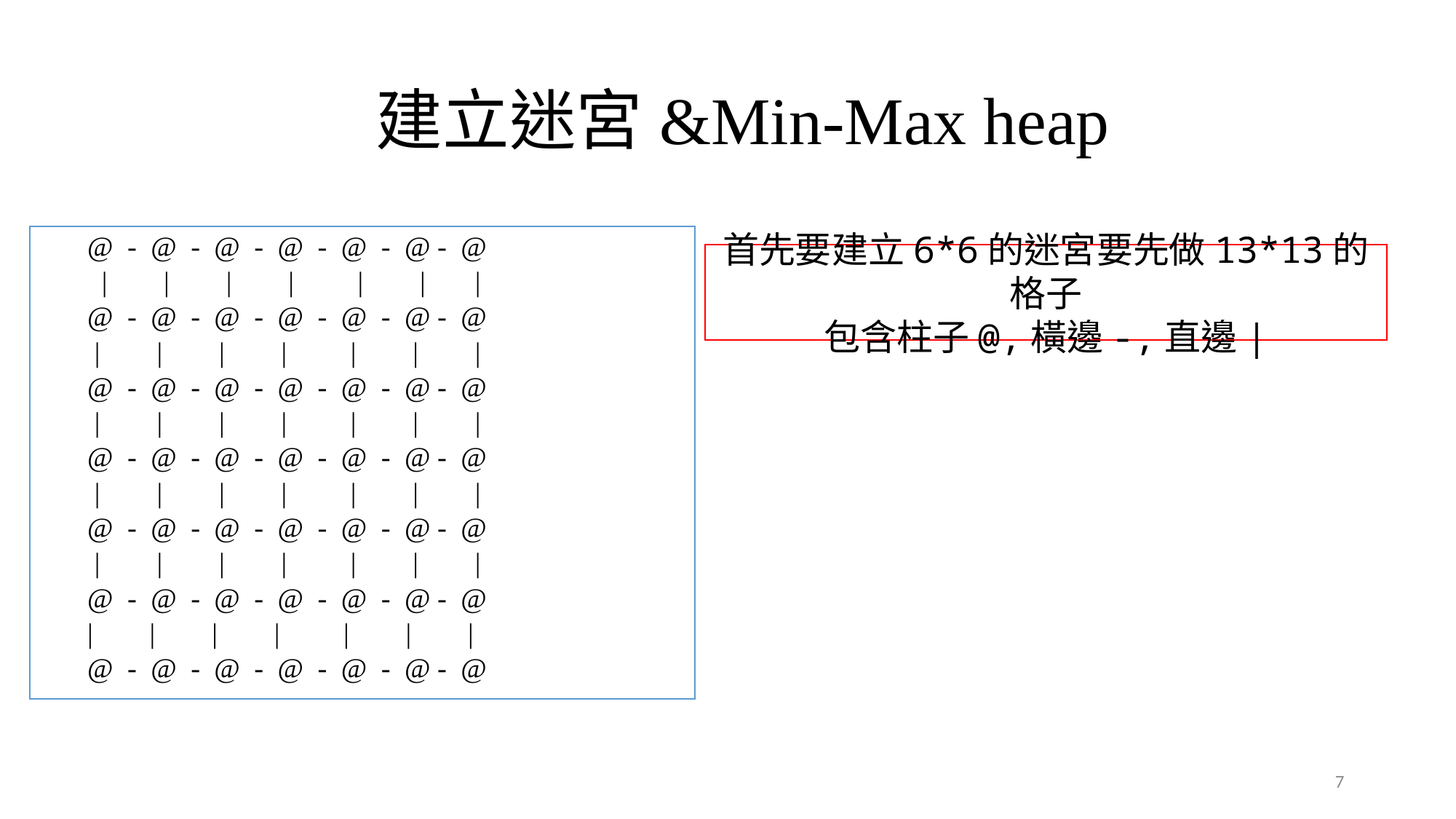

# 建立迷宮&Min-Max heap
@  -  @  -  @  -  @  -  @  -  @ -  @
  |        |        |        |         |        |       |
@  -  @  -  @  -  @  -  @  -  @ -  @
 |        |        |        |         |        |        |
@  -  @  -  @  -  @  -  @  -  @ -  @
 |        |        |        |         |        |        |
@  -  @  -  @  -  @  -  @  -  @ -  @
 |        |        |        |         |        |        |
@  -  @  -  @  -  @  -  @  -  @ -  @
 |        |        |        |         |        |        |
@  -  @  -  @  -  @  -  @  -  @ -  @
|        |        |        |         |        |        |
@  -  @  -  @  -  @  -  @  -  @ -  @

首先要建立6*6的迷宮要先做13*13的格子
包含柱子@,橫邊-,直邊|
7